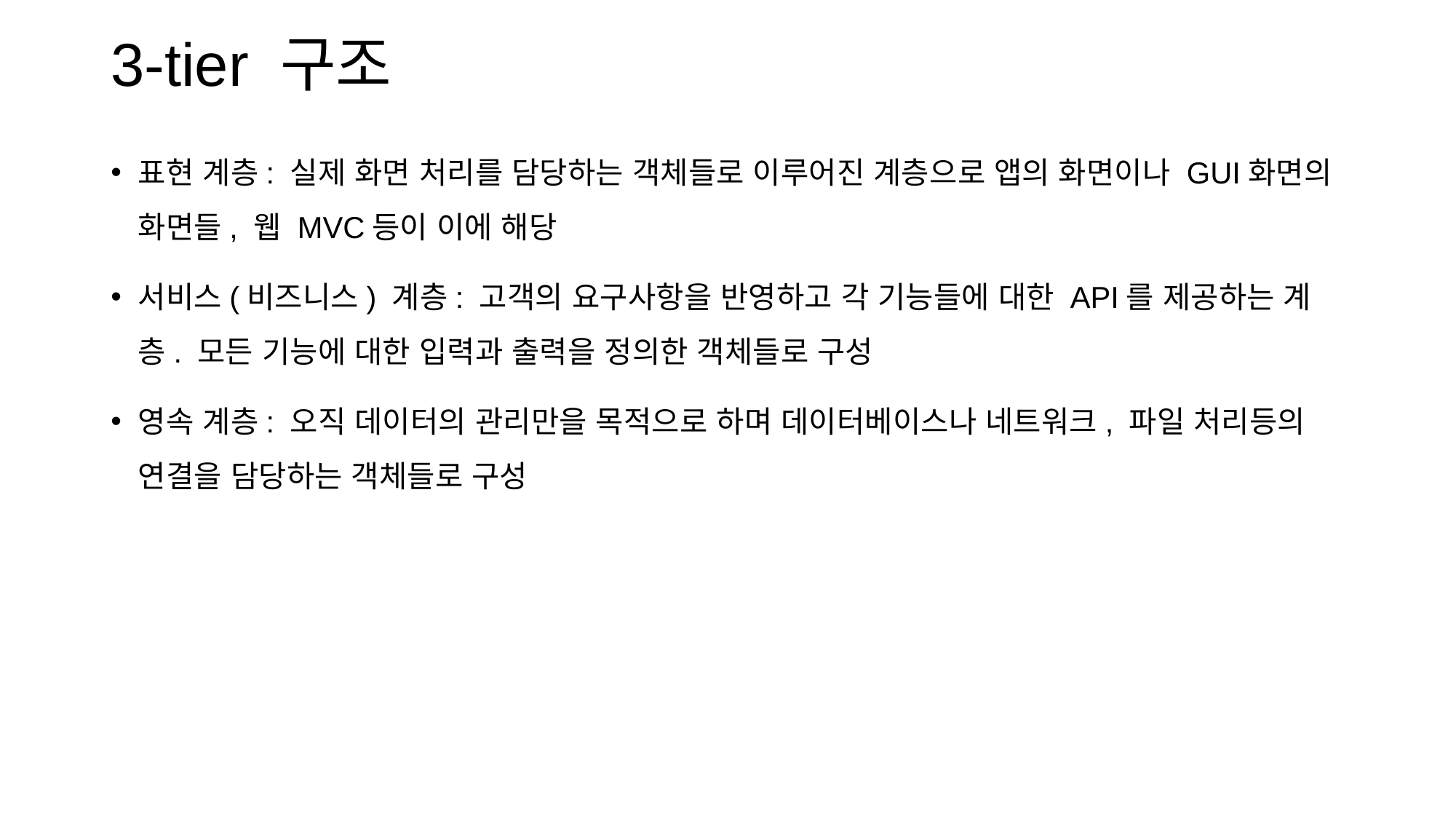

# 3-tier 구조
표현 계층: 실제 화면 처리를 담당하는 객체들로 이루어진 계층으로 앱의 화면이나 GUI화면의 화면들, 웹 MVC등이 이에 해당
서비스(비즈니스) 계층: 고객의 요구사항을 반영하고 각 기능들에 대한 API를 제공하는 계층. 모든 기능에 대한 입력과 출력을 정의한 객체들로 구성
영속 계층: 오직 데이터의 관리만을 목적으로 하며 데이터베이스나 네트워크, 파일 처리등의 연결을 담당하는 객체들로 구성